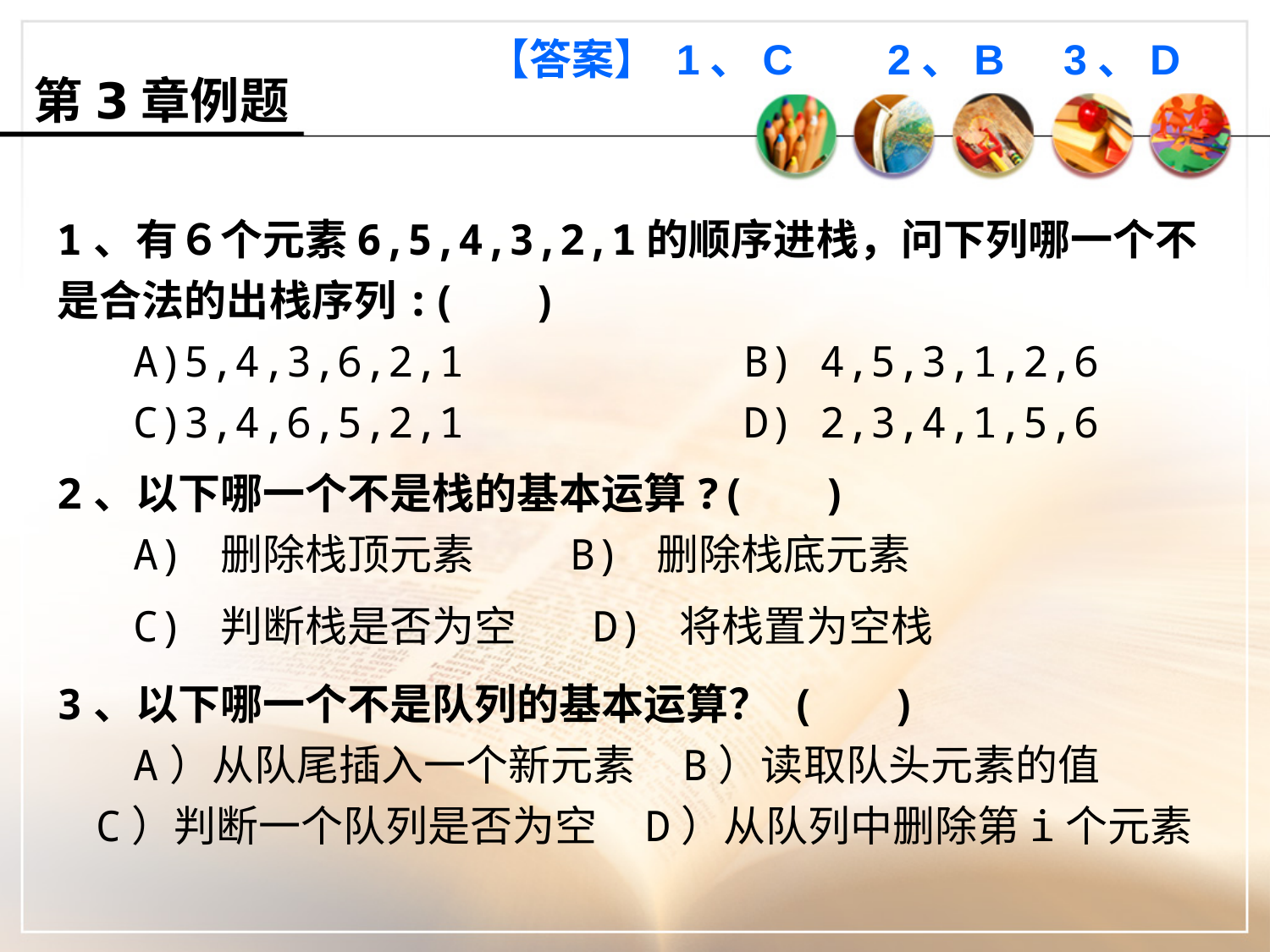

【答案】 1、C        2、B     3、D
# 第3章例题
1、有６个元素6,5,4,3,2,1的顺序进栈，问下列哪一个不是合法的出栈序列:(   )
   A)5,4,3,6,2,1           B) 4,5,3,1,2,6
   C)3,4,6,5,2,1           D) 2,3,4,1,5,6
2、以下哪一个不是栈的基本运算?(   )
   A) 删除栈顶元素         B) 删除栈底元素
   C) 判断栈是否为空       D) 将栈置为空栈
3、以下哪一个不是队列的基本运算？ (   )
   A）从队尾插入一个新元素    B）读取队头元素的值
   C）判断一个队列是否为空    D）从队列中删除第i个元素